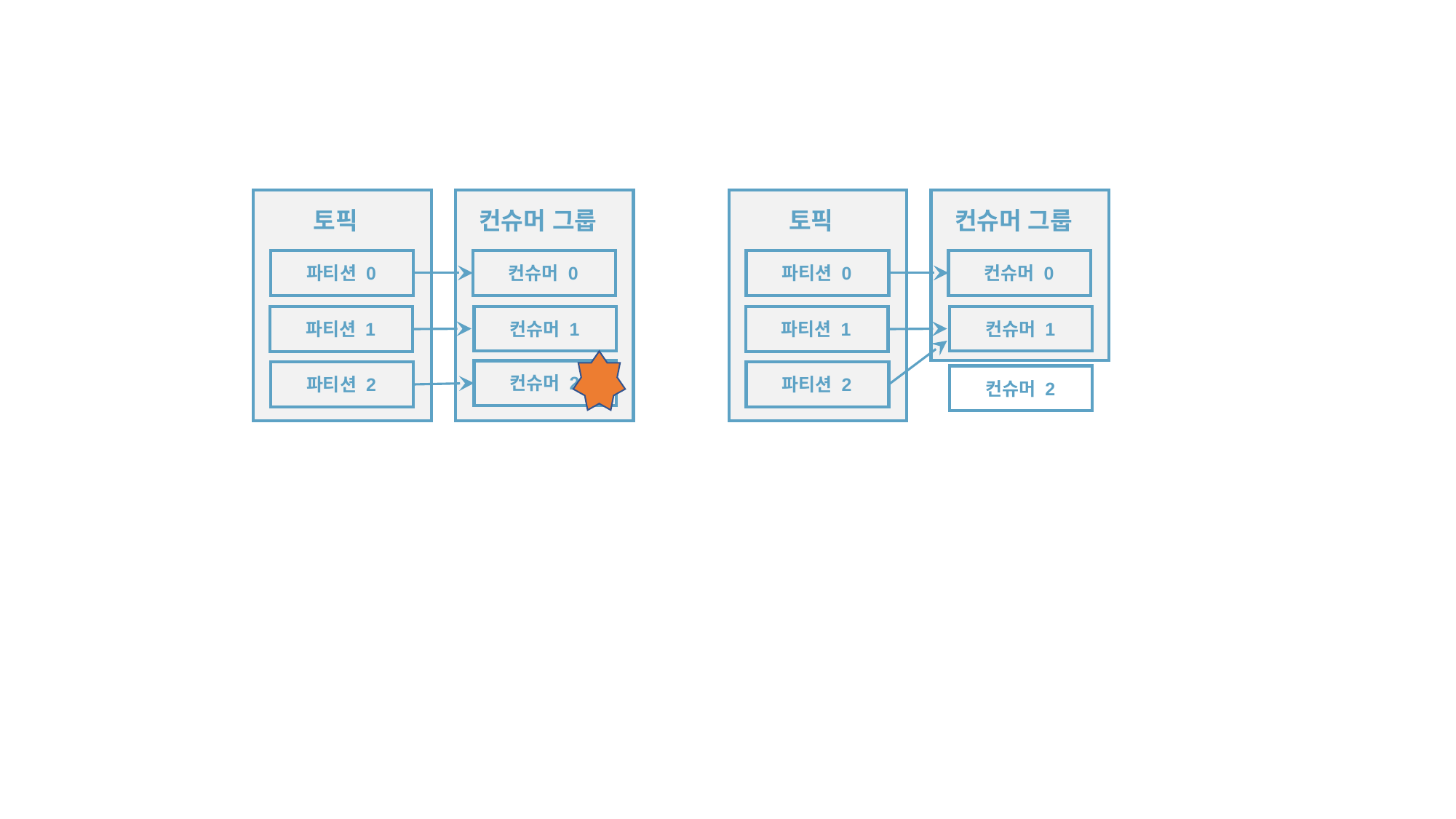

토픽
컨슈머 그룹
토픽
컨슈머 그룹

파티션 0

컨슈머 0

파티션 0

컨슈머 0

컨슈머 1

컨슈머 1

파티션 1

파티션 1

컨슈머 2

파티션 2

파티션 2

컨슈머 2